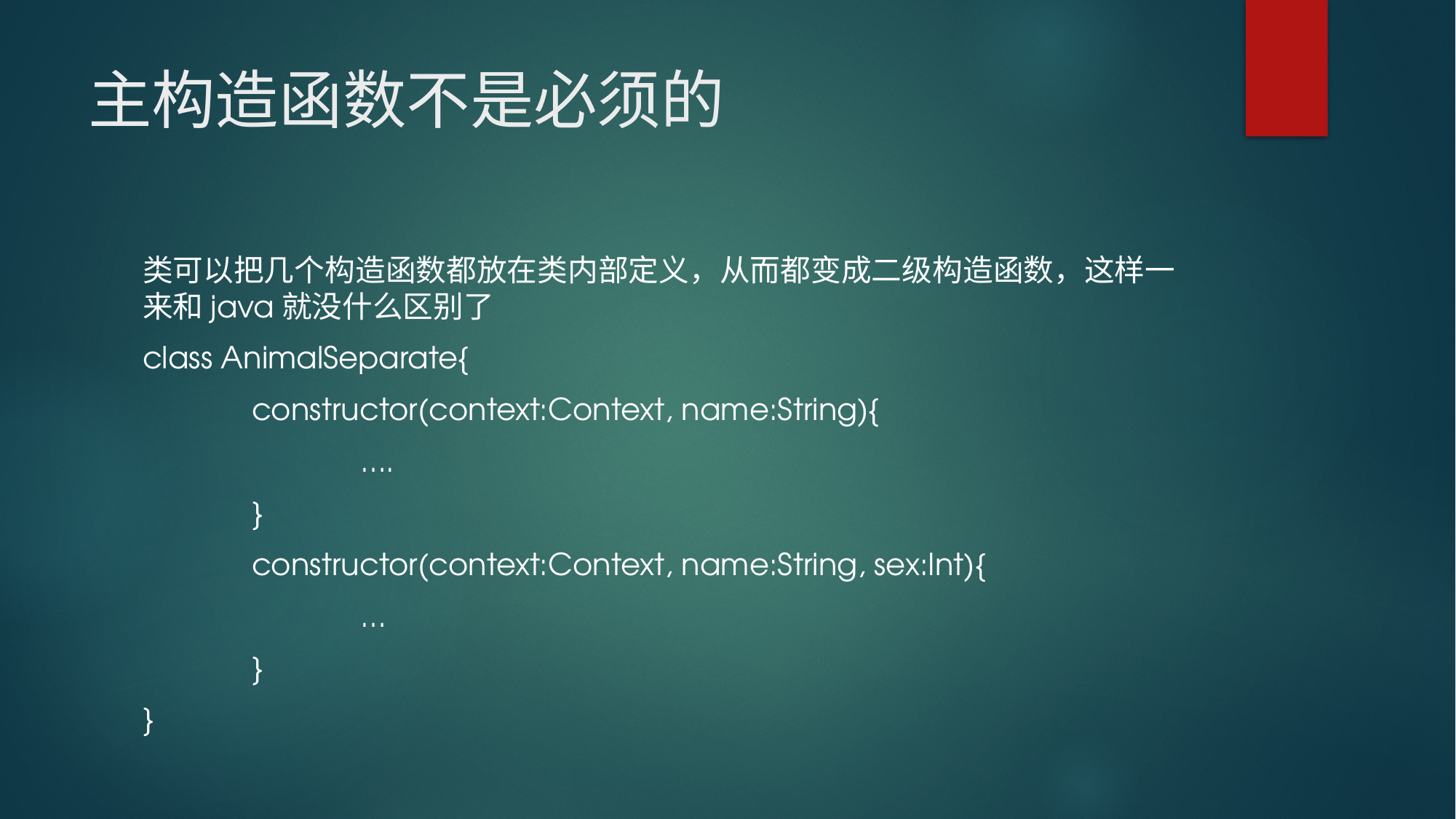

# 主构造函数不是必须的
类可以把几个构造函数都放在类内部定义，从而都变成二级构造函数，这样一来和java就没什么区别了
class AnimalSeparate{
	constructor(context:Context, name:String){
		….
	}
	constructor(context:Context, name:String, sex:Int){
		…
	}
}